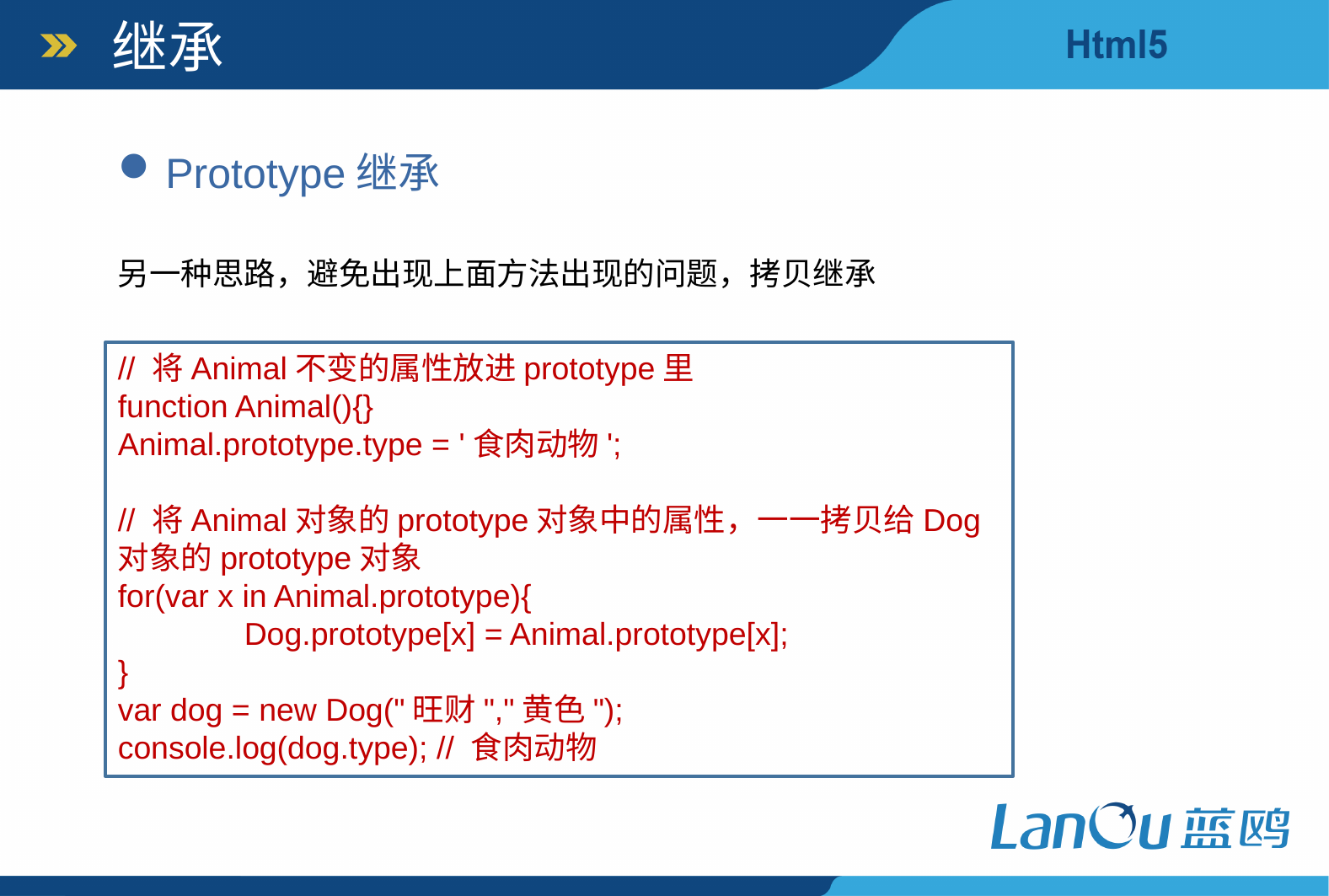

继承
Prototype继承
另一种思路，避免出现上面方法出现的问题，拷贝继承
// 将Animal不变的属性放进prototype里
function Animal(){}
Animal.prototype.type = '食肉动物';

// 将Animal对象的prototype对象中的属性，一一拷贝给Dog对象的prototype对象
for(var x in Animal.prototype){
	Dog.prototype[x] = Animal.prototype[x];
}
var dog = new Dog("旺财","黄色");
console.log(dog.type); // 食肉动物